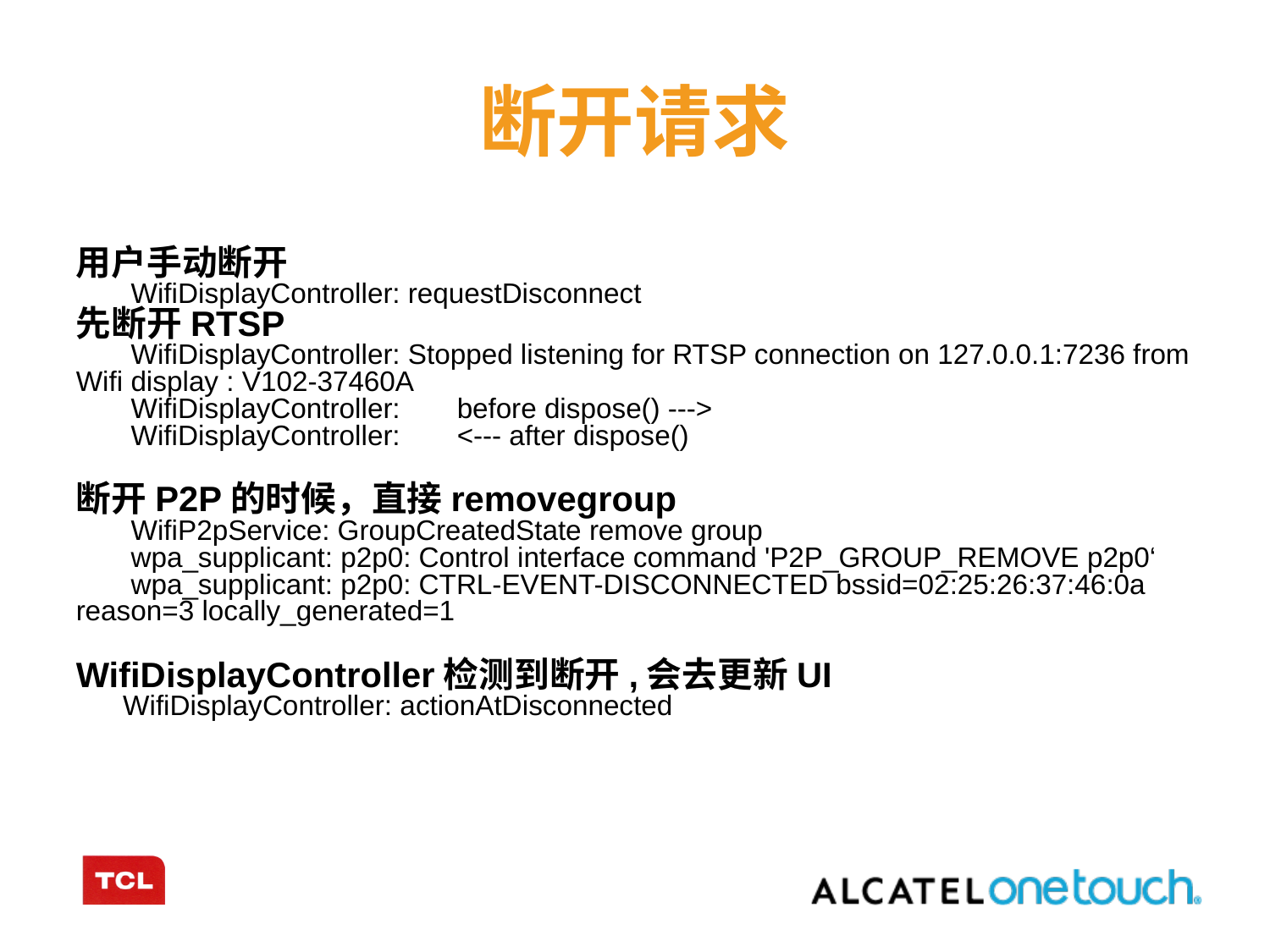

断开请求
用户手动断开
       WifiDisplayController: requestDisconnect
先断开RTSP
       WifiDisplayController: Stopped listening for RTSP connection on 127.0.0.1:7236 from Wifi display : V102-37460A
       WifiDisplayController: 	before dispose() --->
       WifiDisplayController: 	<--- after dispose()

断开P2P的时候，直接removegroup
       WifiP2pService: GroupCreatedState remove group
       wpa_supplicant: p2p0: Control interface command 'P2P_GROUP_REMOVE p2p0‘
       wpa_supplicant: p2p0: CTRL-EVENT-DISCONNECTED bssid=02:25:26:37:46:0a reason=3 locally_generated=1

WifiDisplayController检测到断开,会去更新UI
      WifiDisplayController: actionAtDisconnected